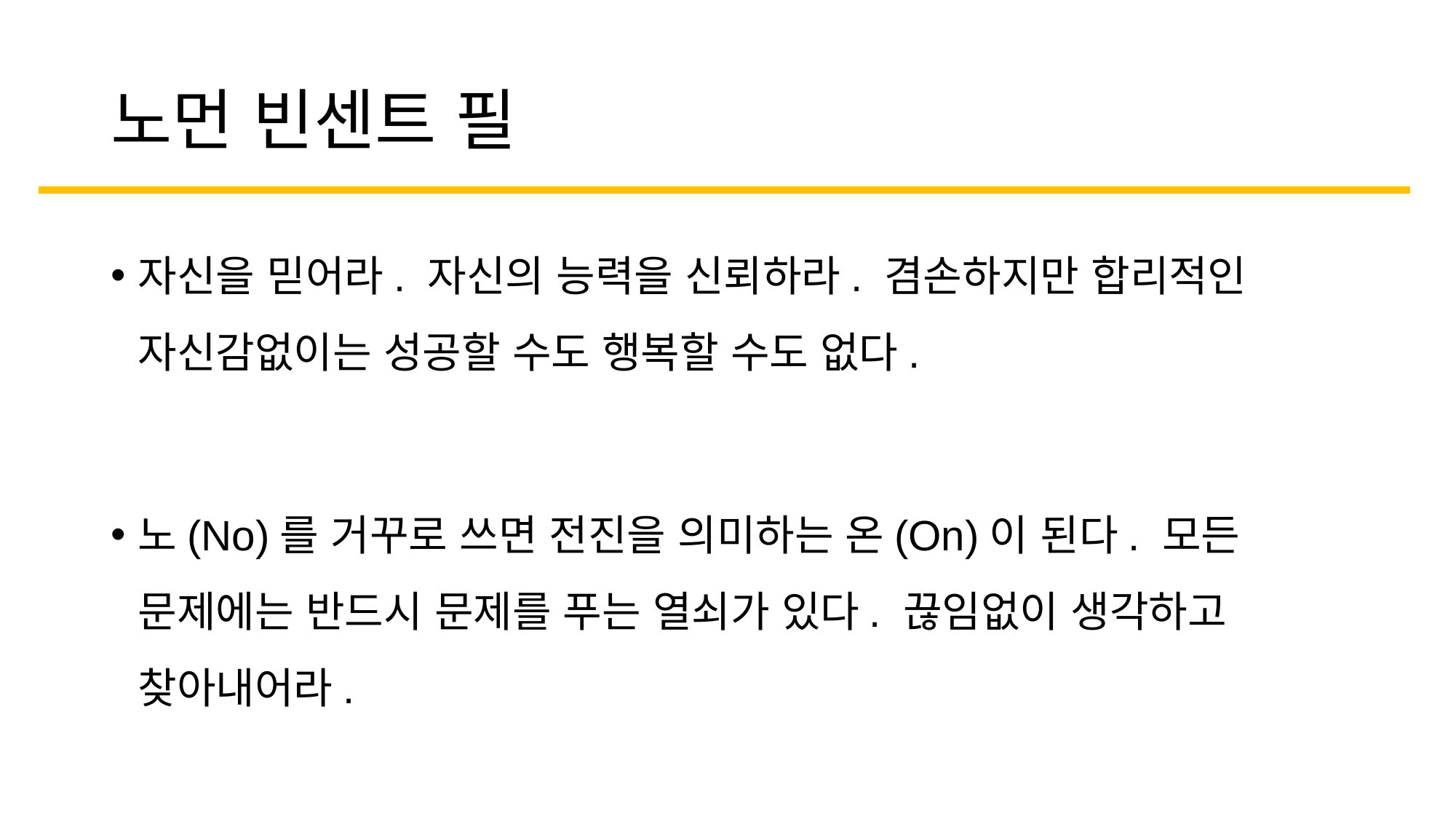

# 노먼 빈센트 필
자신을 믿어라. 자신의 능력을 신뢰하라. 겸손하지만 합리적인 자신감없이는 성공할 수도 행복할 수도 없다.

노(No)를 거꾸로 쓰면 전진을 의미하는 온(On)이 된다. 모든 문제에는 반드시 문제를 푸는 열쇠가 있다. 끊임없이 생각하고 찾아내어라.